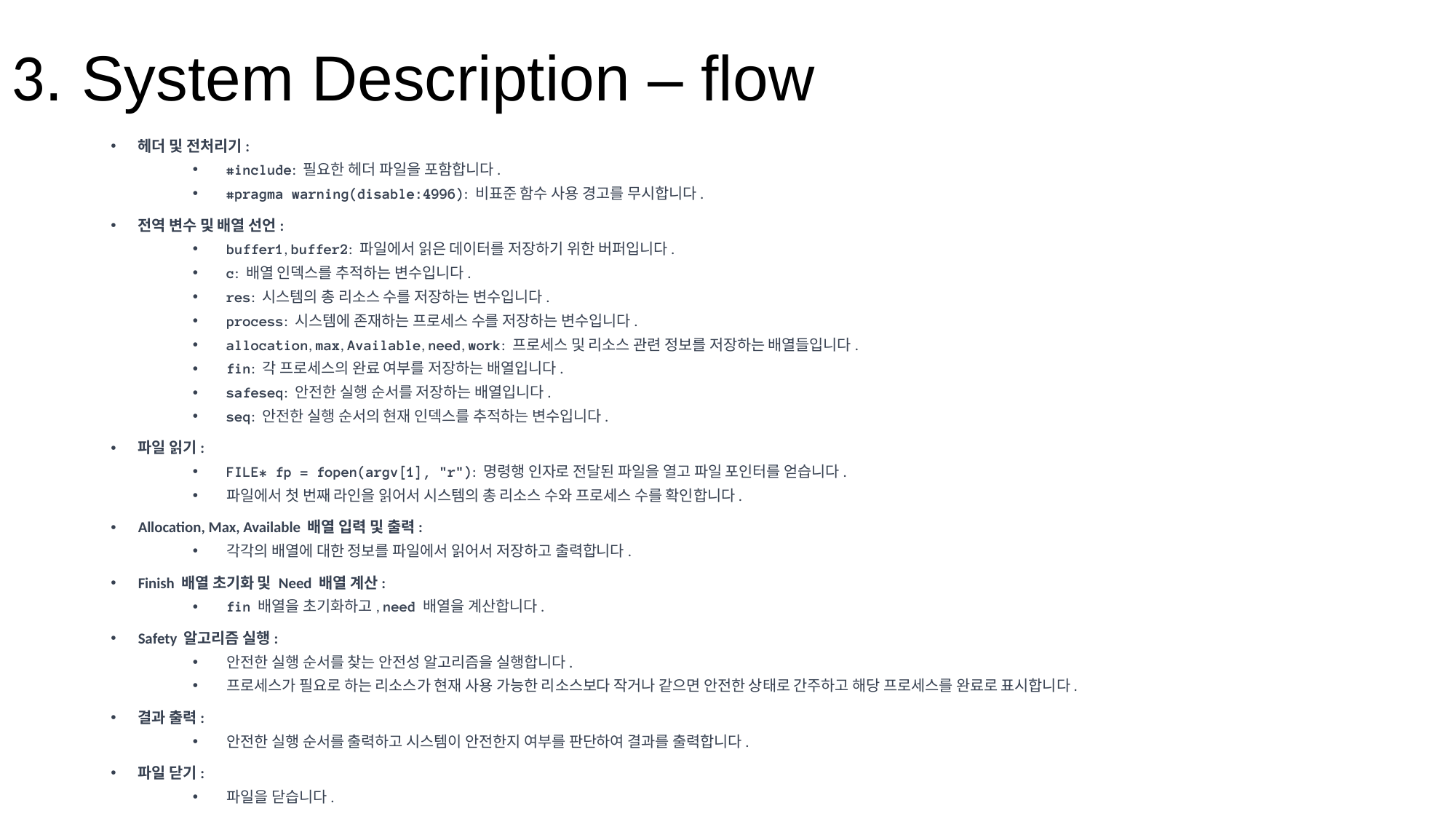

# 3. System Description – flow
헤더 및 전처리기:
#include: 필요한 헤더 파일을 포함합니다.
#pragma warning(disable:4996): 비표준 함수 사용 경고를 무시합니다.
전역 변수 및 배열 선언:
buffer1, buffer2: 파일에서 읽은 데이터를 저장하기 위한 버퍼입니다.
c: 배열 인덱스를 추적하는 변수입니다.
res: 시스템의 총 리소스 수를 저장하는 변수입니다.
process: 시스템에 존재하는 프로세스 수를 저장하는 변수입니다.
allocation, max, Available, need, work: 프로세스 및 리소스 관련 정보를 저장하는 배열들입니다.
fin: 각 프로세스의 완료 여부를 저장하는 배열입니다.
safeseq: 안전한 실행 순서를 저장하는 배열입니다.
seq: 안전한 실행 순서의 현재 인덱스를 추적하는 변수입니다.
파일 읽기:
FILE* fp = fopen(argv[1], "r"): 명령행 인자로 전달된 파일을 열고 파일 포인터를 얻습니다.
파일에서 첫 번째 라인을 읽어서 시스템의 총 리소스 수와 프로세스 수를 확인합니다.
Allocation, Max, Available 배열 입력 및 출력:
각각의 배열에 대한 정보를 파일에서 읽어서 저장하고 출력합니다.
Finish 배열 초기화 및 Need 배열 계산:
fin 배열을 초기화하고, need 배열을 계산합니다.
Safety 알고리즘 실행:
안전한 실행 순서를 찾는 안전성 알고리즘을 실행합니다.
프로세스가 필요로 하는 리소스가 현재 사용 가능한 리소스보다 작거나 같으면 안전한 상태로 간주하고 해당 프로세스를 완료로 표시합니다.
결과 출력:
안전한 실행 순서를 출력하고 시스템이 안전한지 여부를 판단하여 결과를 출력합니다.
파일 닫기:
파일을 닫습니다.